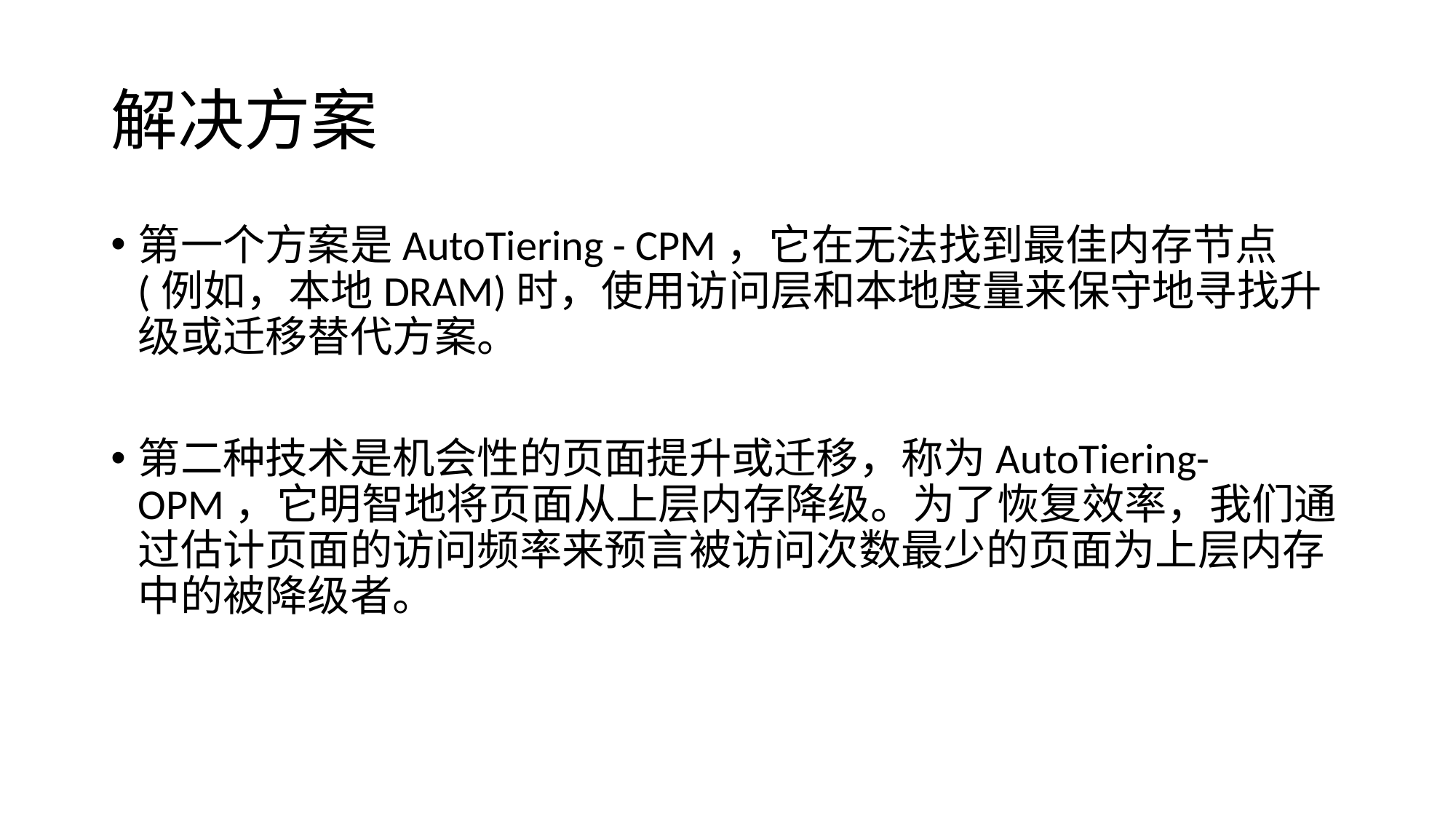

# 解决方案
第一个方案是AutoTiering - CPM，它在无法找到最佳内存节点(例如，本地DRAM)时，使用访问层和本地度量来保守地寻找升级或迁移替代方案。

第二种技术是机会性的页面提升或迁移，称为AutoTiering-OPM，它明智地将页面从上层内存降级。为了恢复效率，我们通过估计页面的访问频率来预言被访问次数最少的页面为上层内存中的被降级者。